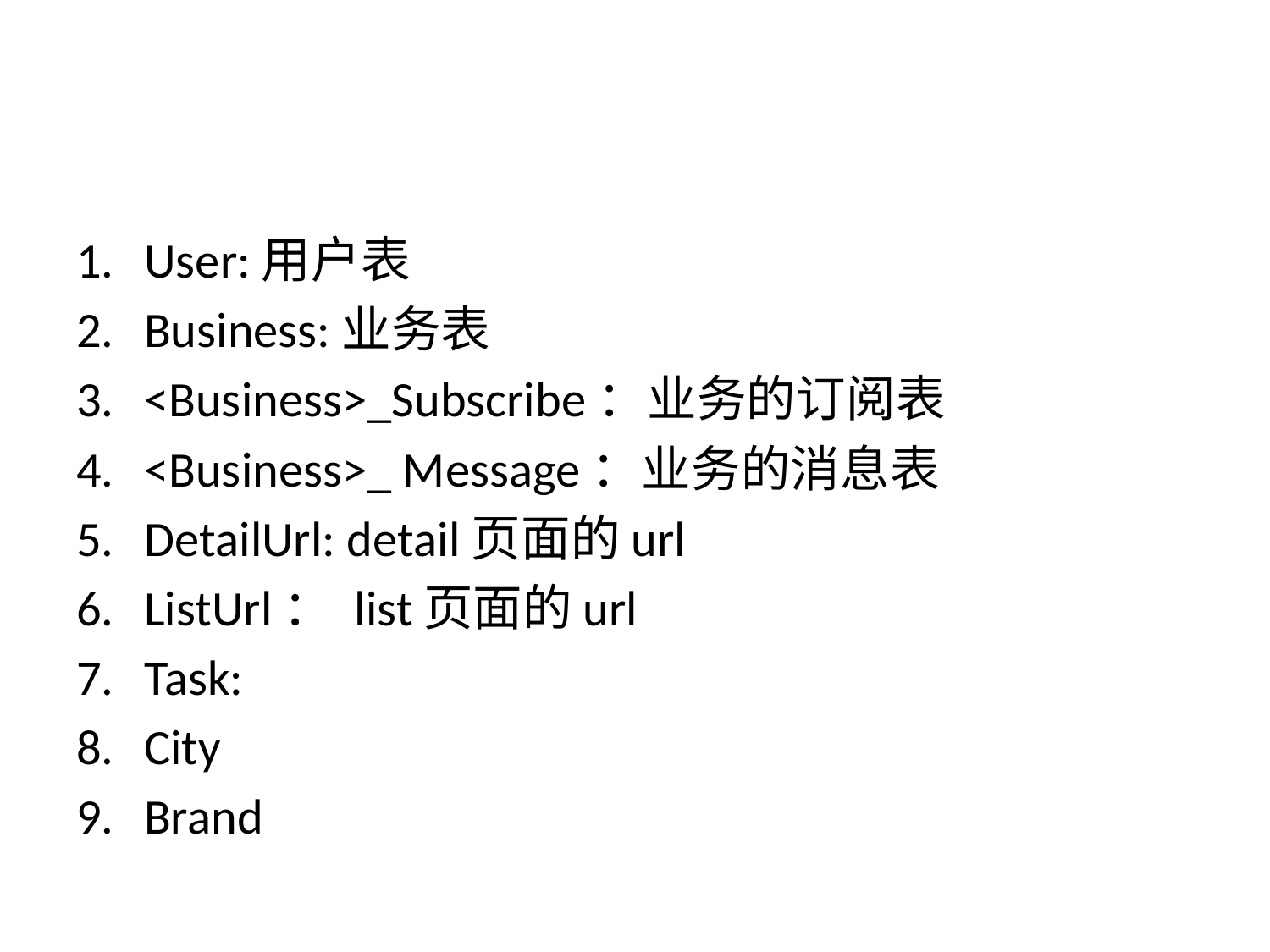

#
User:用户表
Business:业务表
<Business>_Subscribe：业务的订阅表
<Business>_ Message：业务的消息表
DetailUrl: detail页面的url
ListUrl： list页面的url
Task:
City
Brand